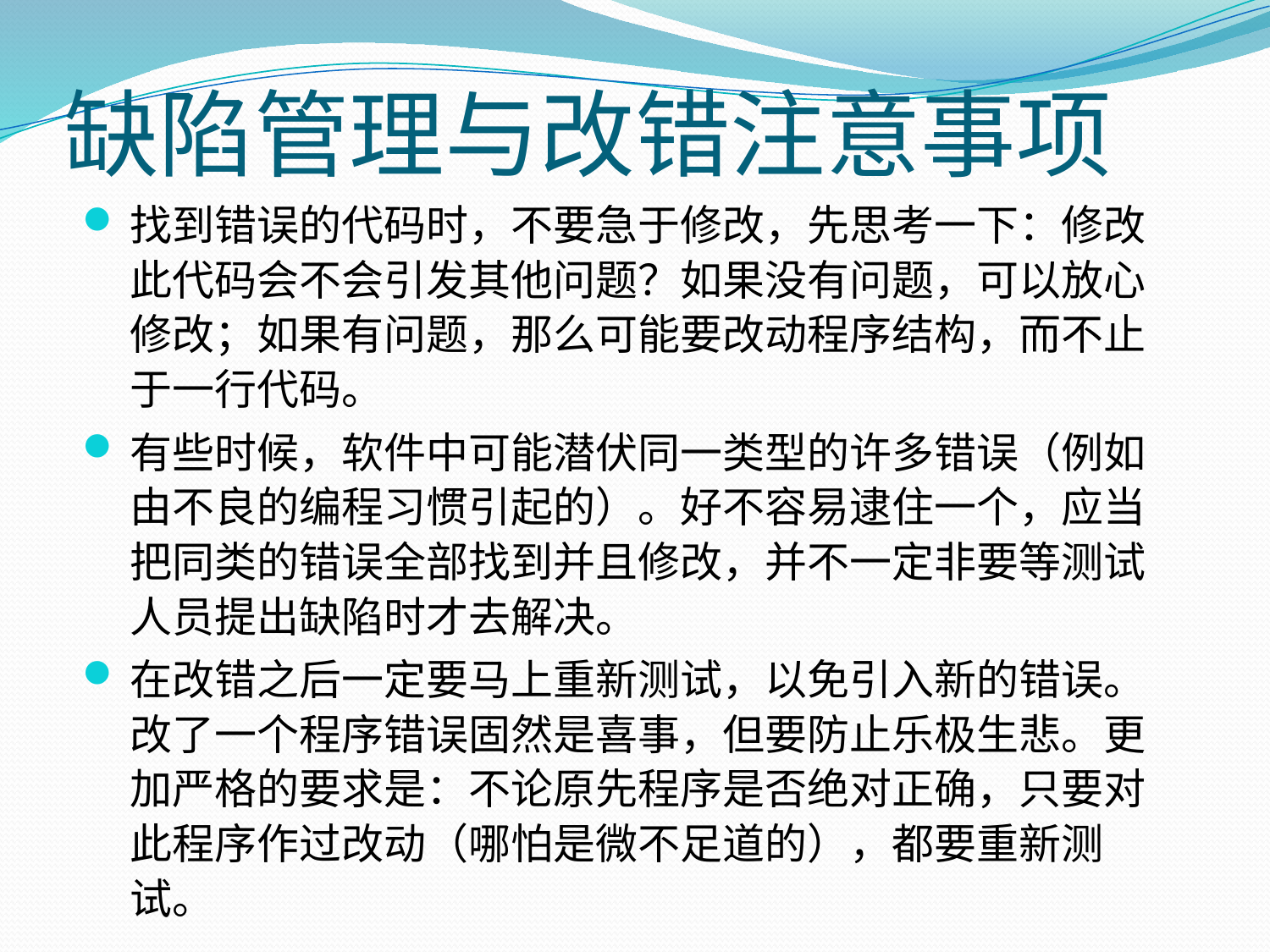

# 缺陷管理与改错注意事项
找到错误的代码时，不要急于修改，先思考一下：修改此代码会不会引发其他问题？如果没有问题，可以放心修改；如果有问题，那么可能要改动程序结构，而不止于一行代码。
有些时候，软件中可能潜伏同一类型的许多错误（例如由不良的编程习惯引起的）。好不容易逮住一个，应当把同类的错误全部找到并且修改，并不一定非要等测试人员提出缺陷时才去解决。
在改错之后一定要马上重新测试，以免引入新的错误。改了一个程序错误固然是喜事，但要防止乐极生悲。更加严格的要求是：不论原先程序是否绝对正确，只要对此程序作过改动（哪怕是微不足道的），都要重新测试。